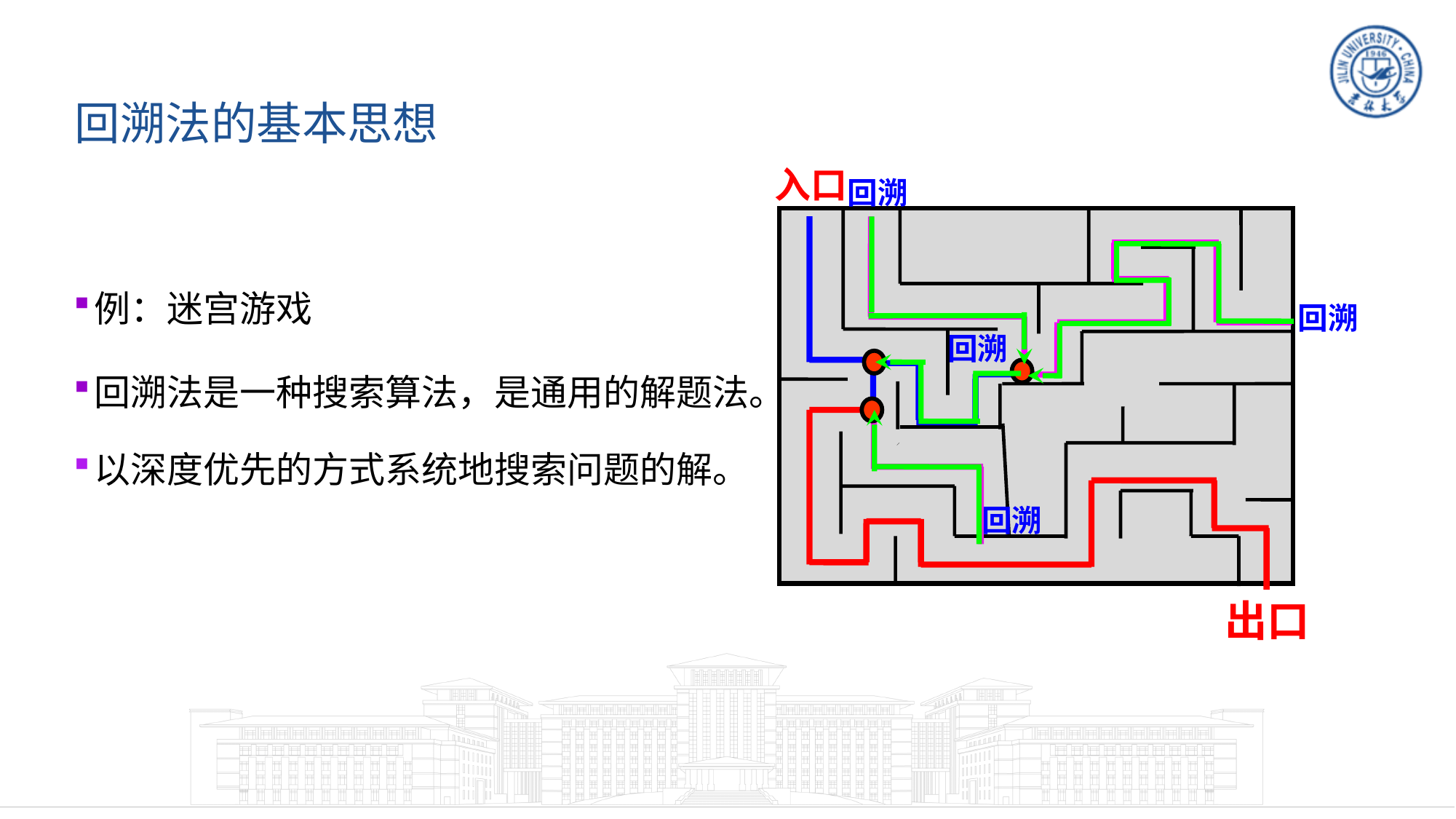

# 回溯法的基本思想
入口

回溯

例：迷宫游戏
回溯法是一种搜索算法，是通用的解题法。
以深度优先的方式系统地搜索问题的解。
回溯
回溯

回溯
出口
4